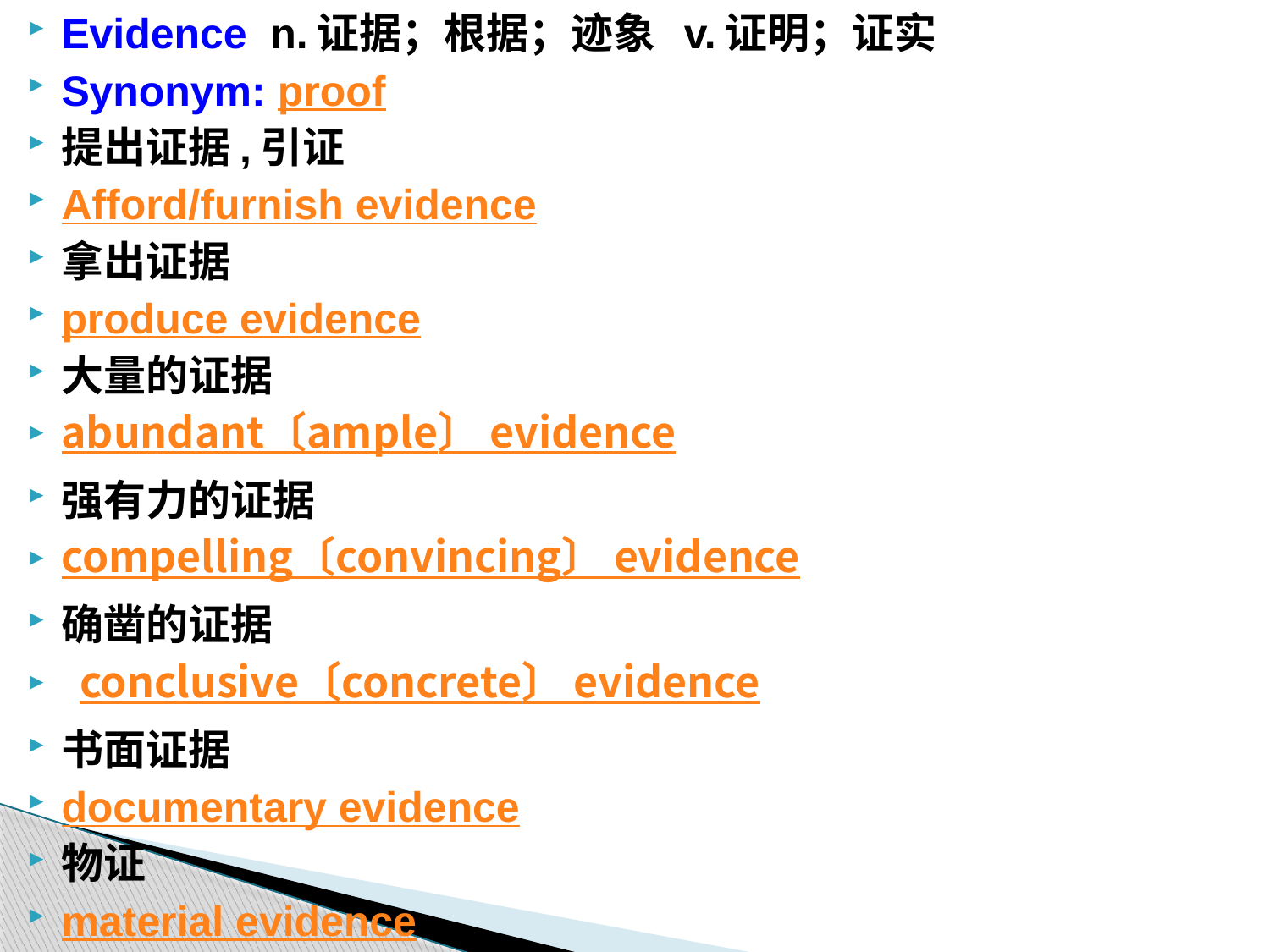

Evidence  n.证据；根据；迹象  v.证明；证实
Synonym: proof
提出证据,引证
Afford/furnish evidence
拿出证据
produce evidence
大量的证据
abundant〔ample〕 evidence
强有力的证据
compelling〔convincing〕 evidence
确凿的证据
 conclusive〔concrete〕 evidence
书面证据
documentary evidence
物证
material evidence